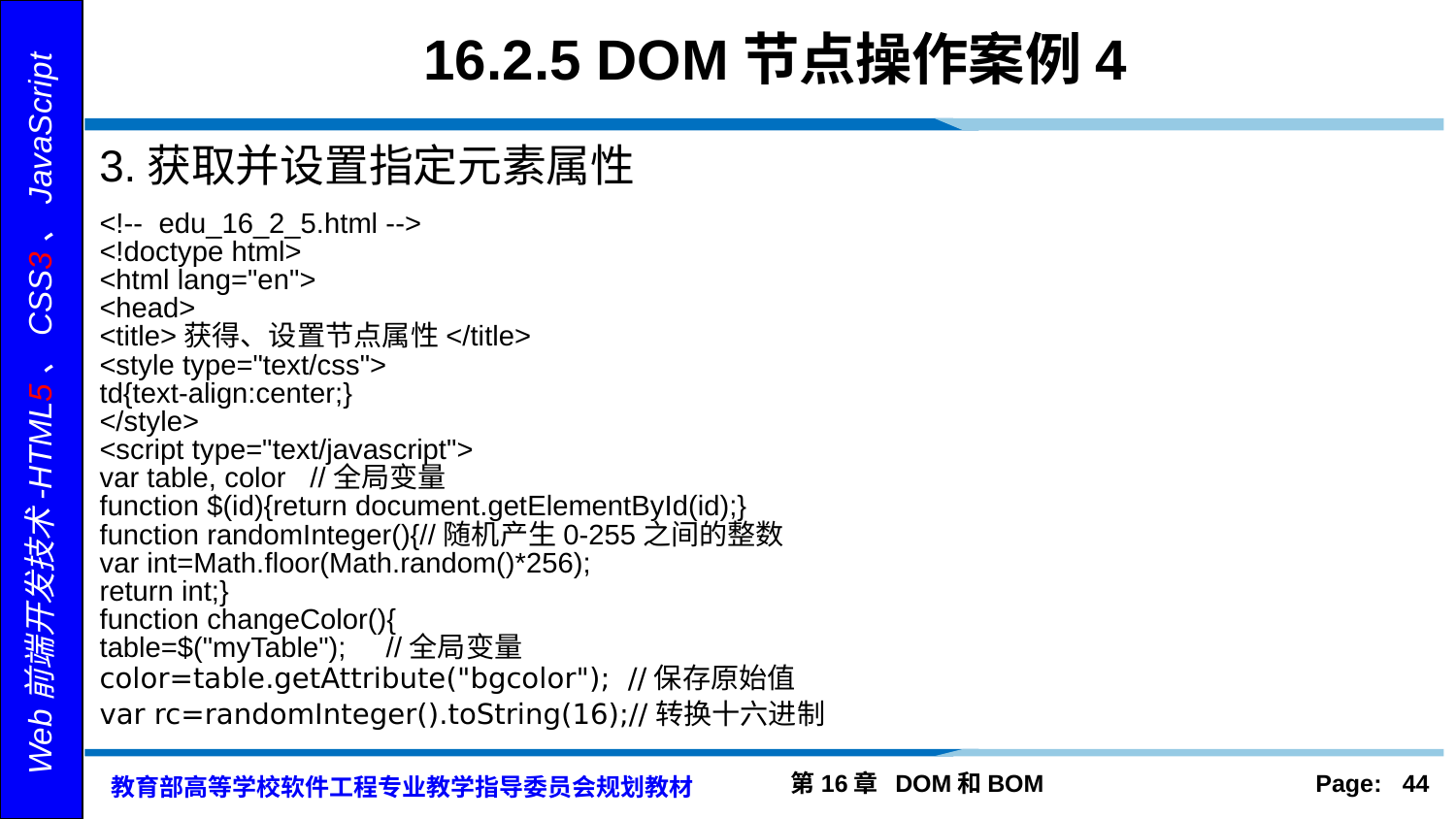

# 16.2.5 DOM节点操作案例4
3.获取并设置指定元素属性
<!--  edu_16_2_5.html -->
<!doctype html>
<html lang="en">
<head>
<title>获得、设置节点属性</title>
<style type="text/css">
td{text-align:center;}
</style>
<script type="text/javascript">
var table, color   //全局变量
function $(id){return document.getElementById(id);}
function randomInteger(){//随机产生0-255之间的整数
var int=Math.floor(Math.random()*256);
return int;}
function changeColor(){
table=$("myTable");     //全局变量
color=table.getAttribute("bgcolor");  //保存原始值
var rc=randomInteger().toString(16);//转换十六进制